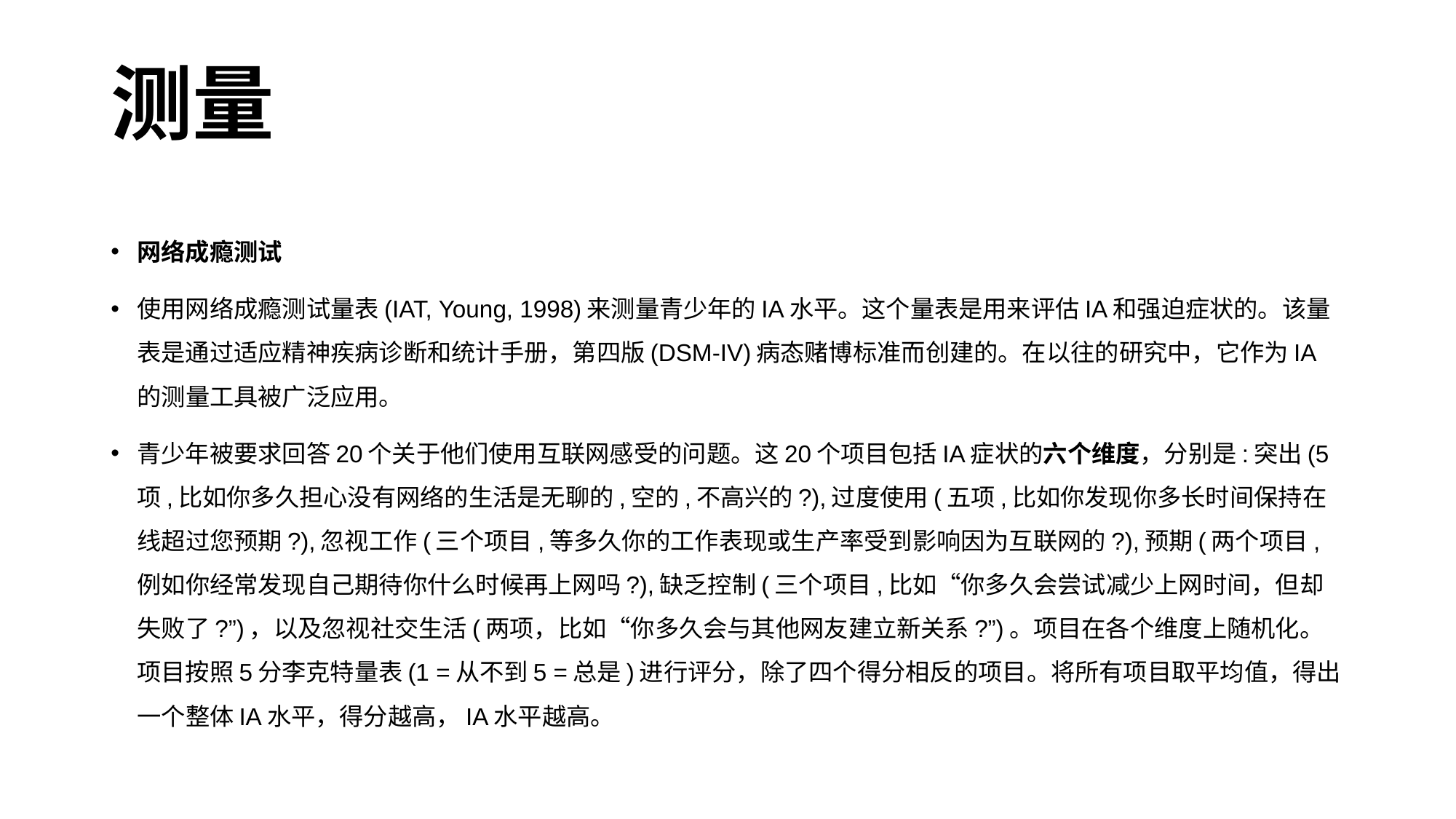

测量
网络成瘾测试
使用网络成瘾测试量表(IAT, Young, 1998)来测量青少年的IA水平。这个量表是用来评估IA和强迫症状的。该量表是通过适应精神疾病诊断和统计手册，第四版(DSM-IV)病态赌博标准而创建的。在以往的研究中，它作为IA的测量工具被广泛应用。
青少年被要求回答20个关于他们使用互联网感受的问题。这20个项目包括IA症状的六个维度，分别是:突出(5项,比如你多久担心没有网络的生活是无聊的,空的,不高兴的?),过度使用(五项,比如你发现你多长时间保持在线超过您预期?),忽视工作(三个项目,等多久你的工作表现或生产率受到影响因为互联网的?),预期(两个项目,例如你经常发现自己期待你什么时候再上网吗?),缺乏控制(三个项目,比如“你多久会尝试减少上网时间，但却失败了?”)，以及忽视社交生活(两项，比如“你多久会与其他网友建立新关系?”)。项目在各个维度上随机化。项目按照5分李克特量表(1 =从不到5 =总是)进行评分，除了四个得分相反的项目。将所有项目取平均值，得出一个整体IA水平，得分越高，IA水平越高。